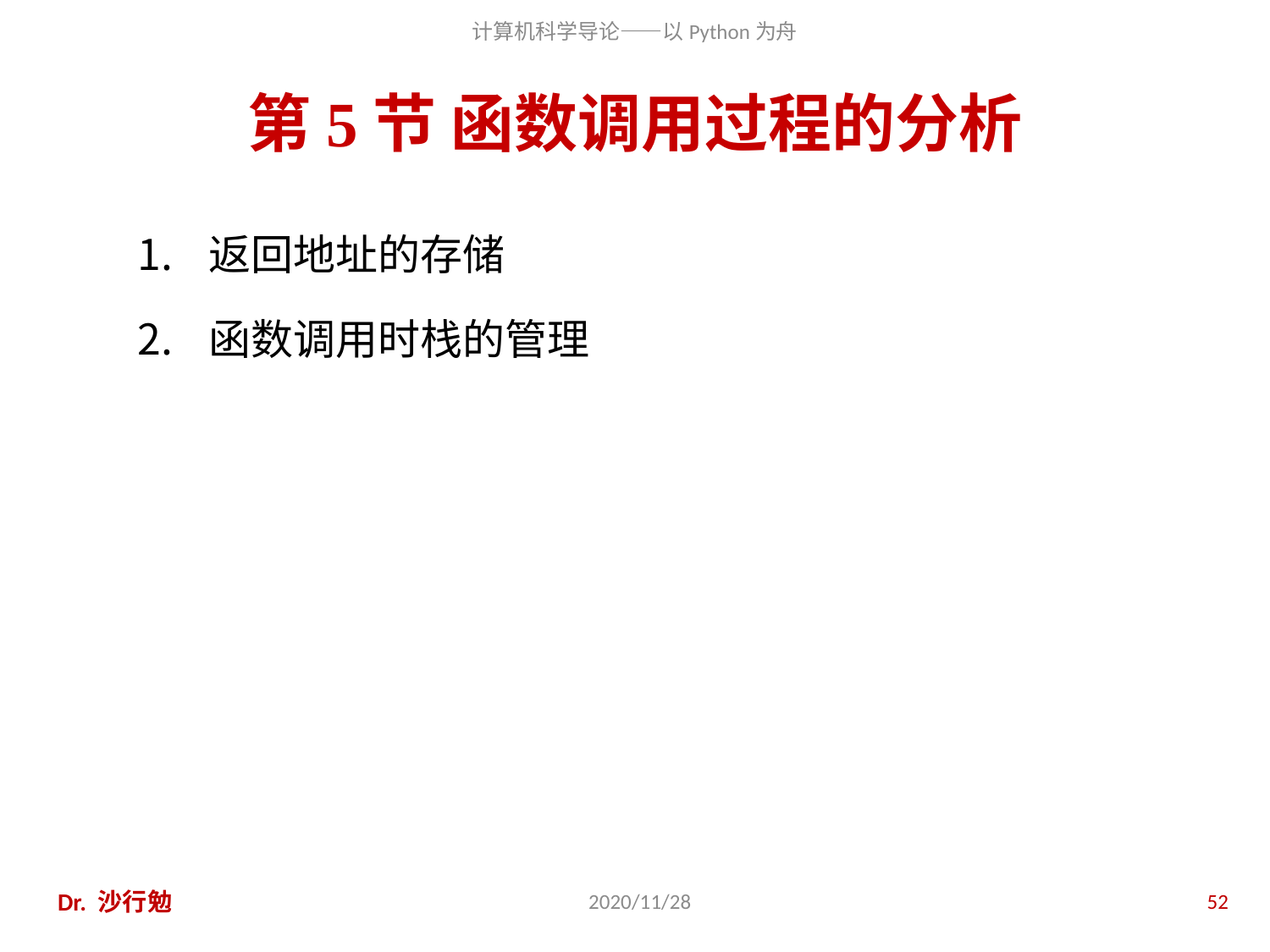

# 第5节 函数调用过程的分析
返回地址的存储
函数调用时栈的管理
Dr. 沙行勉
2020/11/28
52